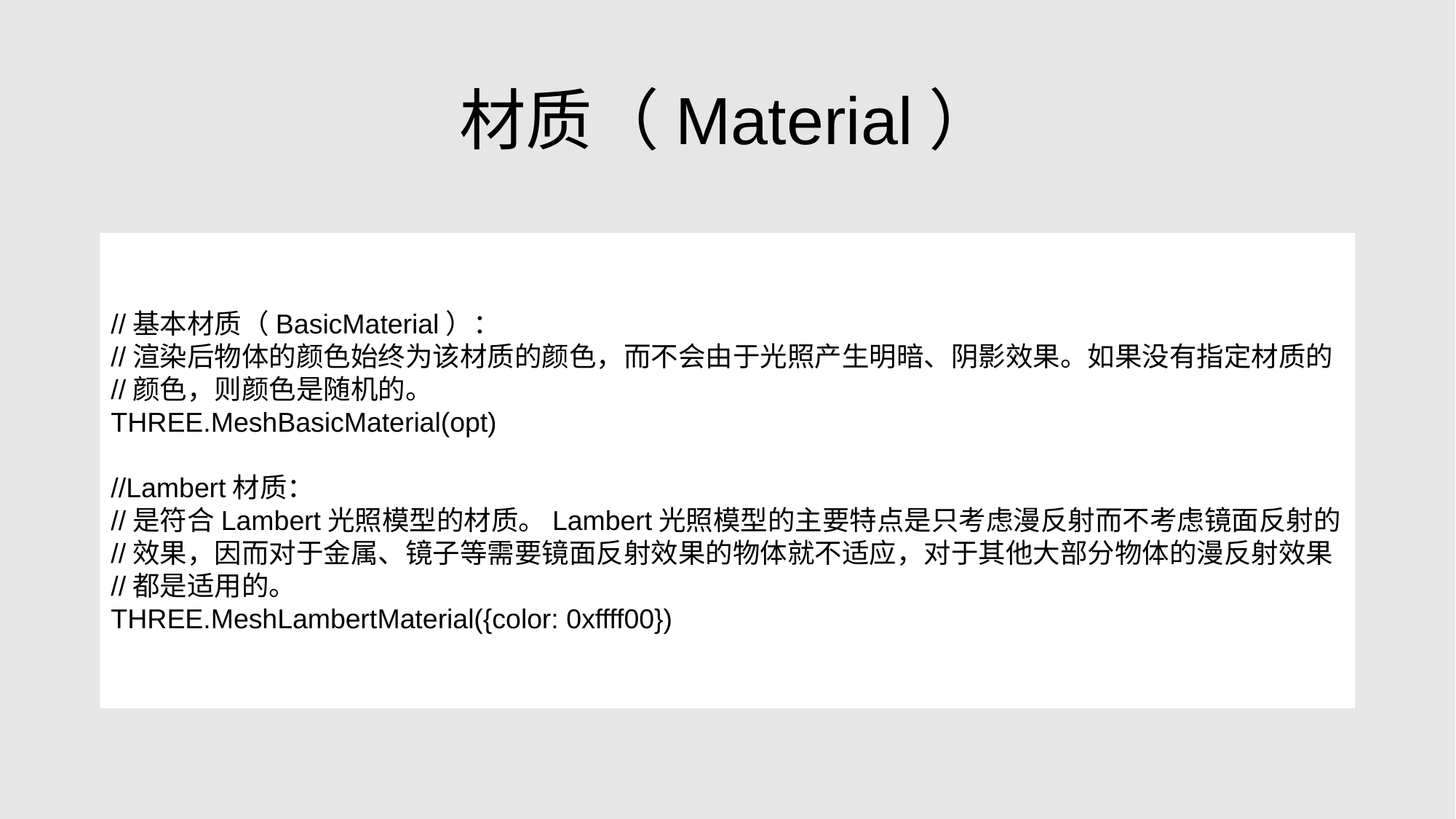

# 材质（Material）
//基本材质（BasicMaterial）：
//渲染后物体的颜色始终为该材质的颜色，而不会由于光照产生明暗、阴影效果。如果没有指定材质的//颜色，则颜色是随机的。
THREE.MeshBasicMaterial(opt)

//Lambert材质：
//是符合Lambert光照模型的材质。Lambert光照模型的主要特点是只考虑漫反射而不考虑镜面反射的//效果，因而对于金属、镜子等需要镜面反射效果的物体就不适应，对于其他大部分物体的漫反射效果//都是适用的。
THREE.MeshLambertMaterial({color: 0xffff00})